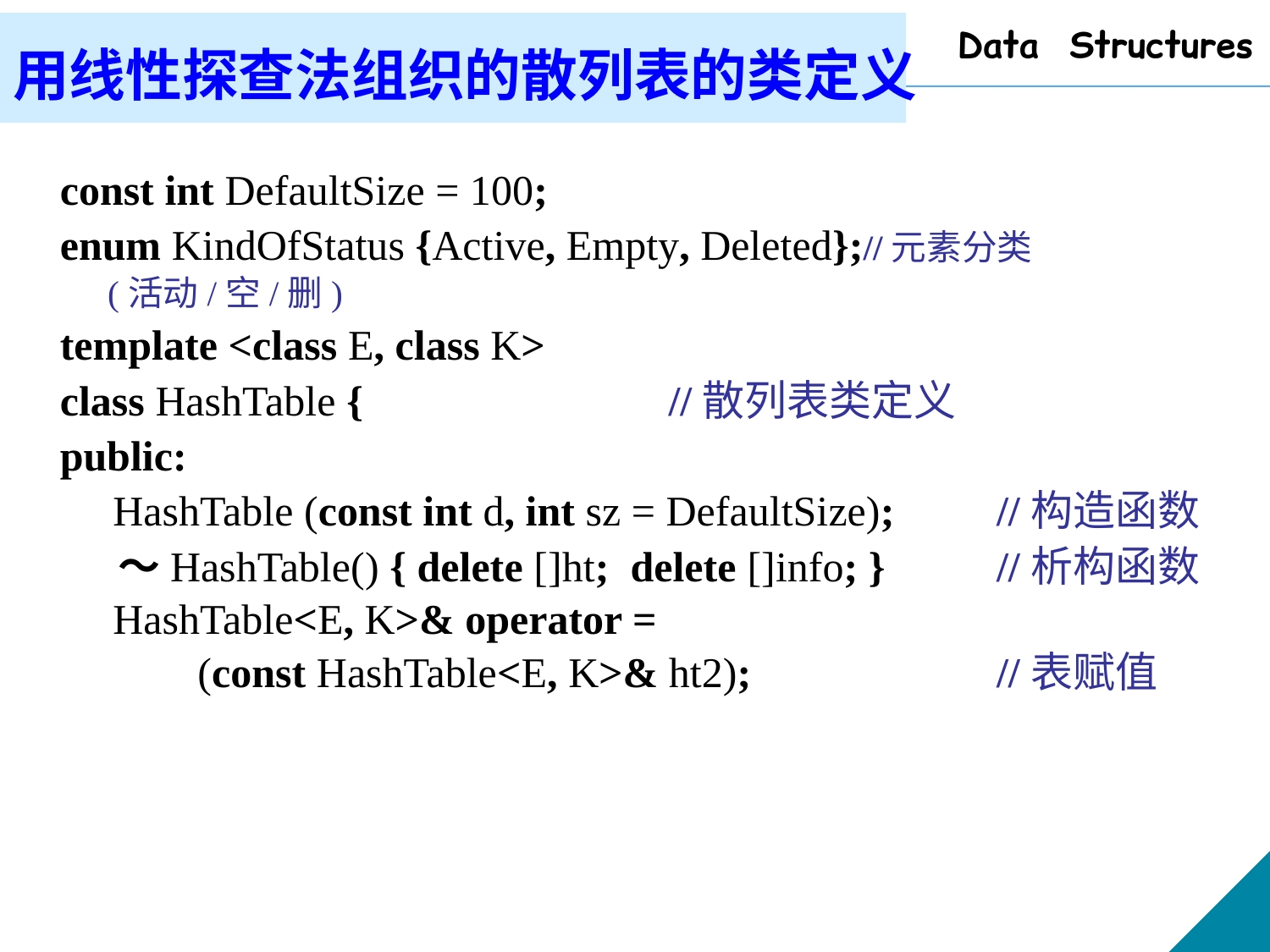

# 用线性探查法组织的散列表的类定义
const int DefaultSize = 100;
enum KindOfStatus {Active, Empty, Deleted};//元素分类 (活动/空/删)
template <class E, class K>
class HashTable {		     //散列表类定义
public:
     HashTable (const int d, int sz = DefaultSize); 	//构造函数
     ～HashTable() { delete []ht;  delete []info; } 	//析构函数
     HashTable<E, K>& operator =
             (const HashTable<E, K>& ht2);   		//表赋值